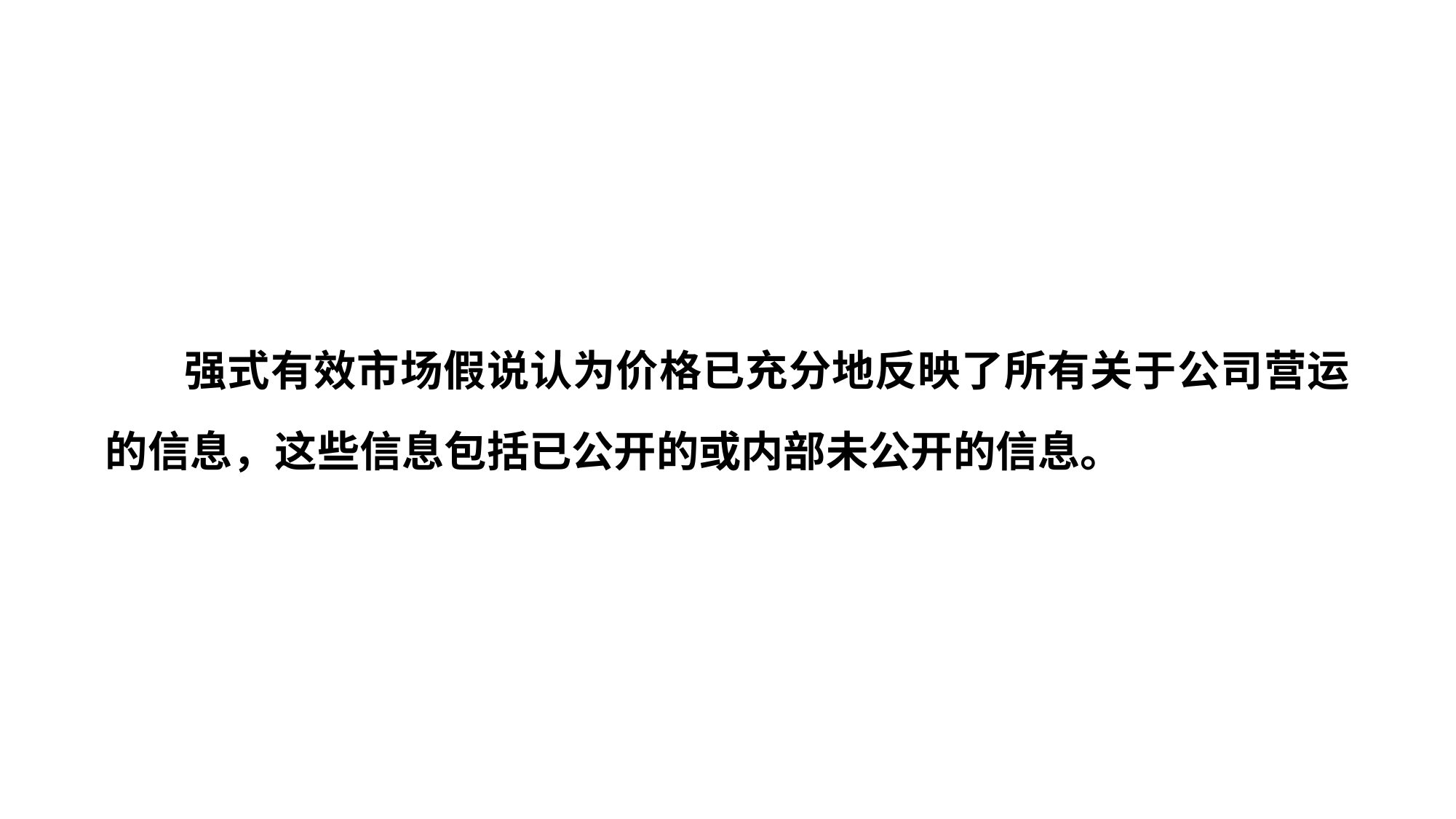

强式有效市场假说认为价格已充分地反映了所有关于公司营运的信息，这些信息包括已公开的或内部未公开的信息。